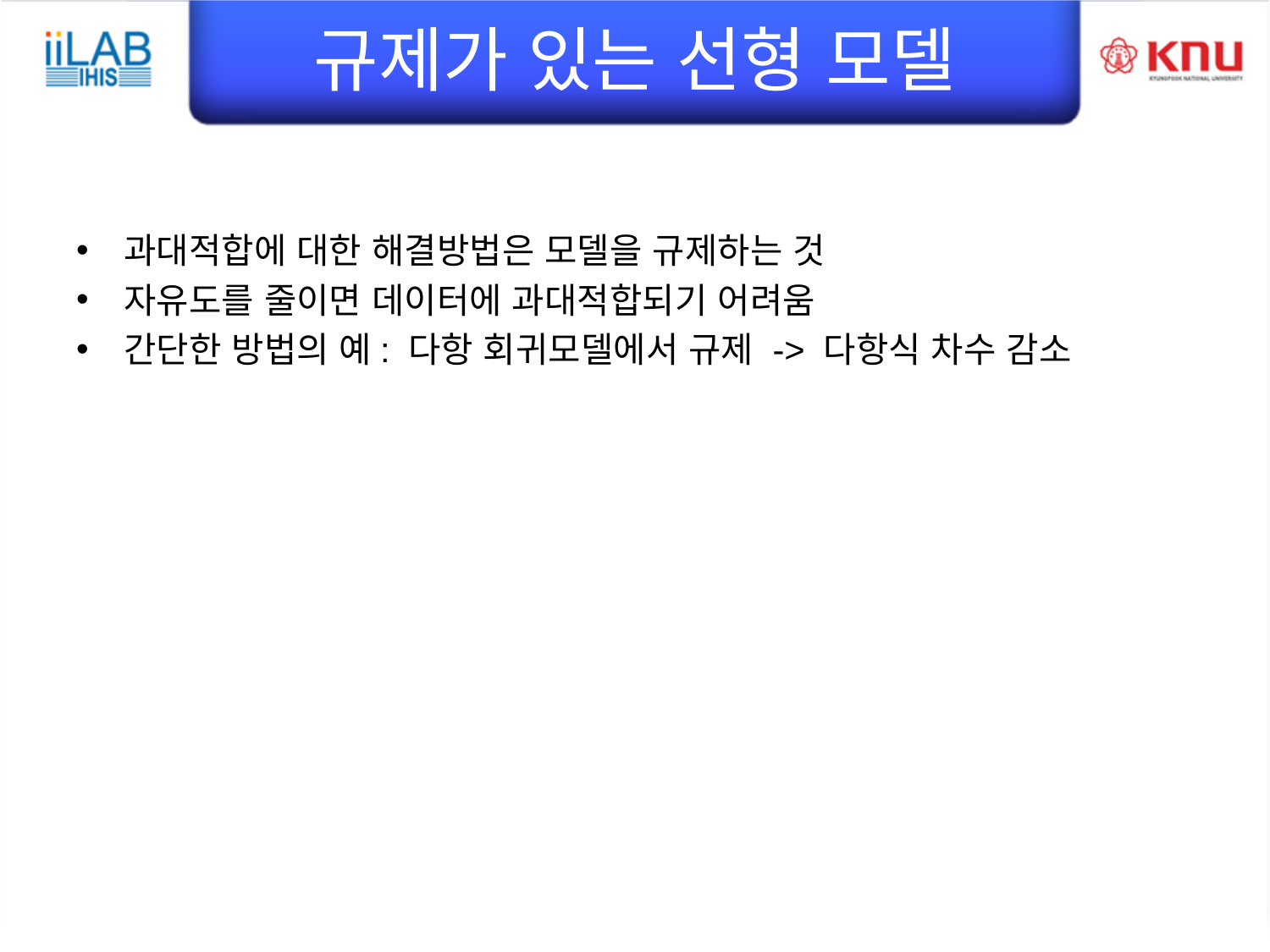

# 규제가 있는 선형 모델
과대적합에 대한 해결방법은 모델을 규제하는 것
자유도를 줄이면 데이터에 과대적합되기 어려움
간단한 방법의 예: 다항 회귀모델에서 규제 -> 다항식 차수 감소